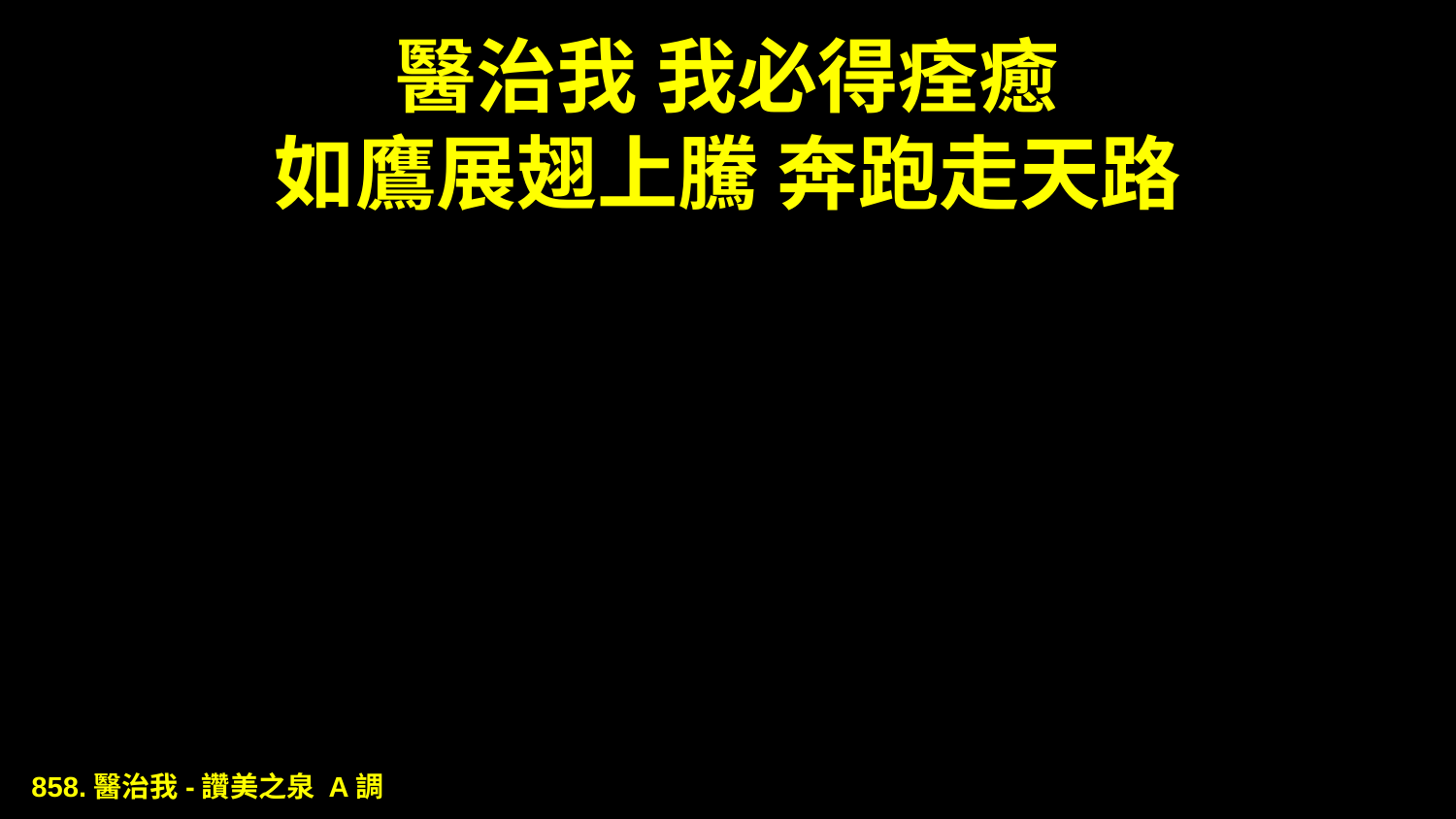

# 醫治我 我必得痊癒 如鷹展翅上騰 奔跑走天路
858.醫治我-讚美之泉 A調